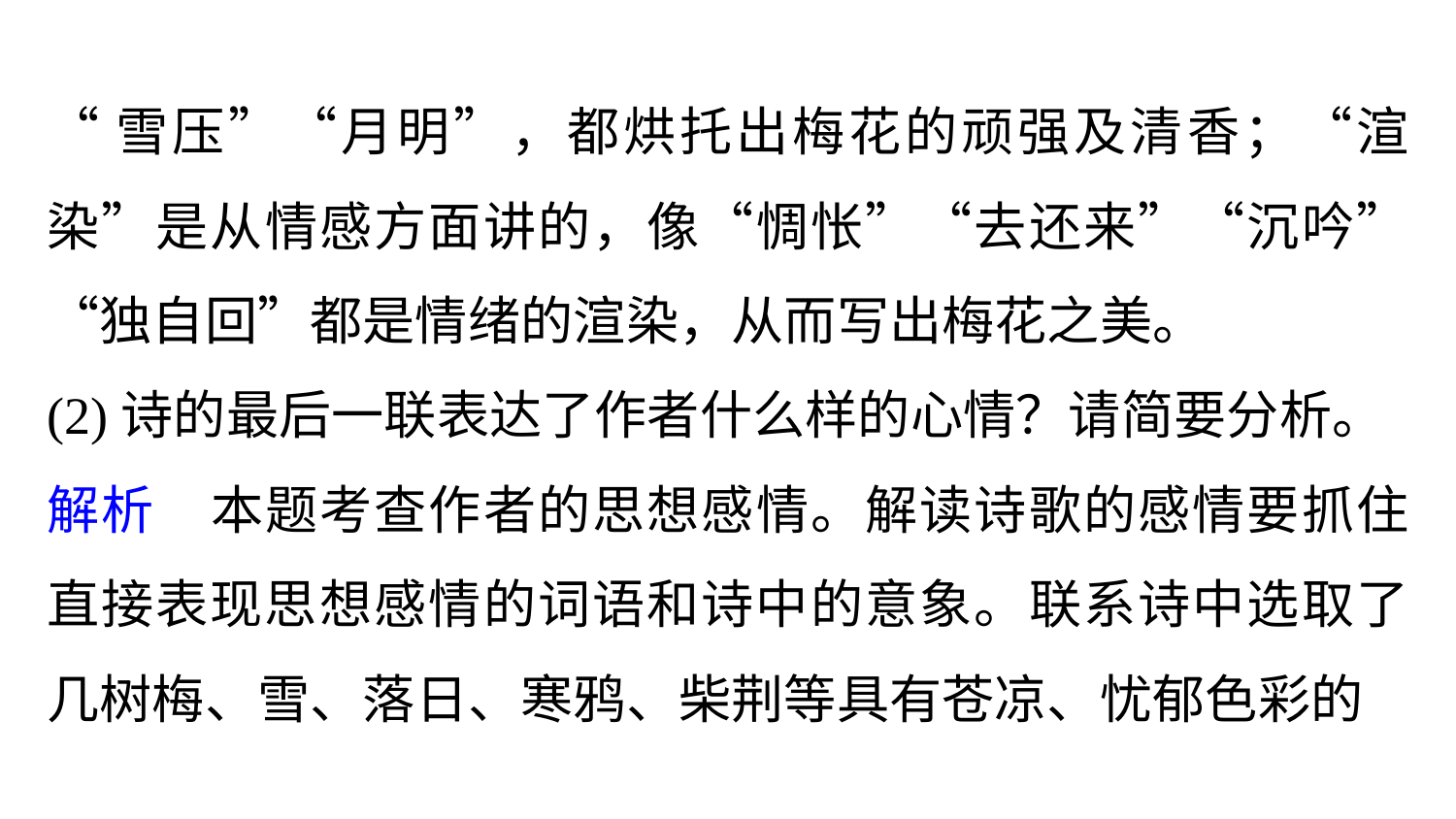

“雪压”“月明”，都烘托出梅花的顽强及清香；“渲染”是从情感方面讲的，像“惆怅”“去还来”“沉吟”“独自回”都是情绪的渲染，从而写出梅花之美。
(2)诗的最后一联表达了作者什么样的心情？请简要分析。
解析　本题考查作者的思想感情。解读诗歌的感情要抓住直接表现思想感情的词语和诗中的意象。联系诗中选取了几树梅、雪、落日、寒鸦、柴荆等具有苍凉、忧郁色彩的